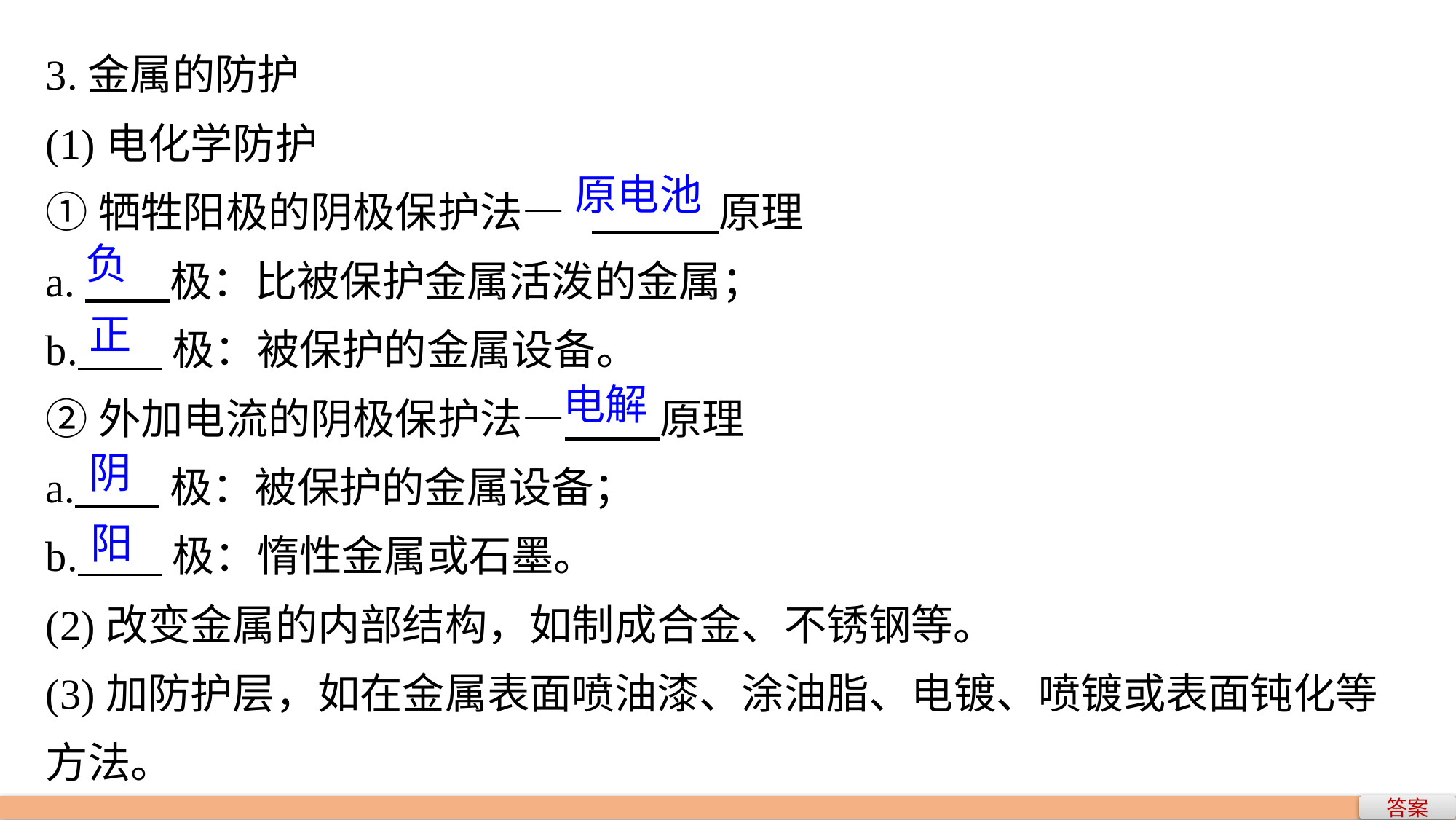

3.金属的防护
(1)电化学防护
①牺牲阳极的阴极保护法—	　　　原理
a.　　极：比被保护金属活泼的金属；
b.        极：被保护的金属设备。
②外加电流的阴极保护法—          原理
a.        极：被保护的金属设备；
b.        极：惰性金属或石墨。
(2)改变金属的内部结构，如制成合金、不锈钢等。
(3)加防护层，如在金属表面喷油漆、涂油脂、电镀、喷镀或表面钝化等方法。
原电池
负
正
电解
阴
阳
答案